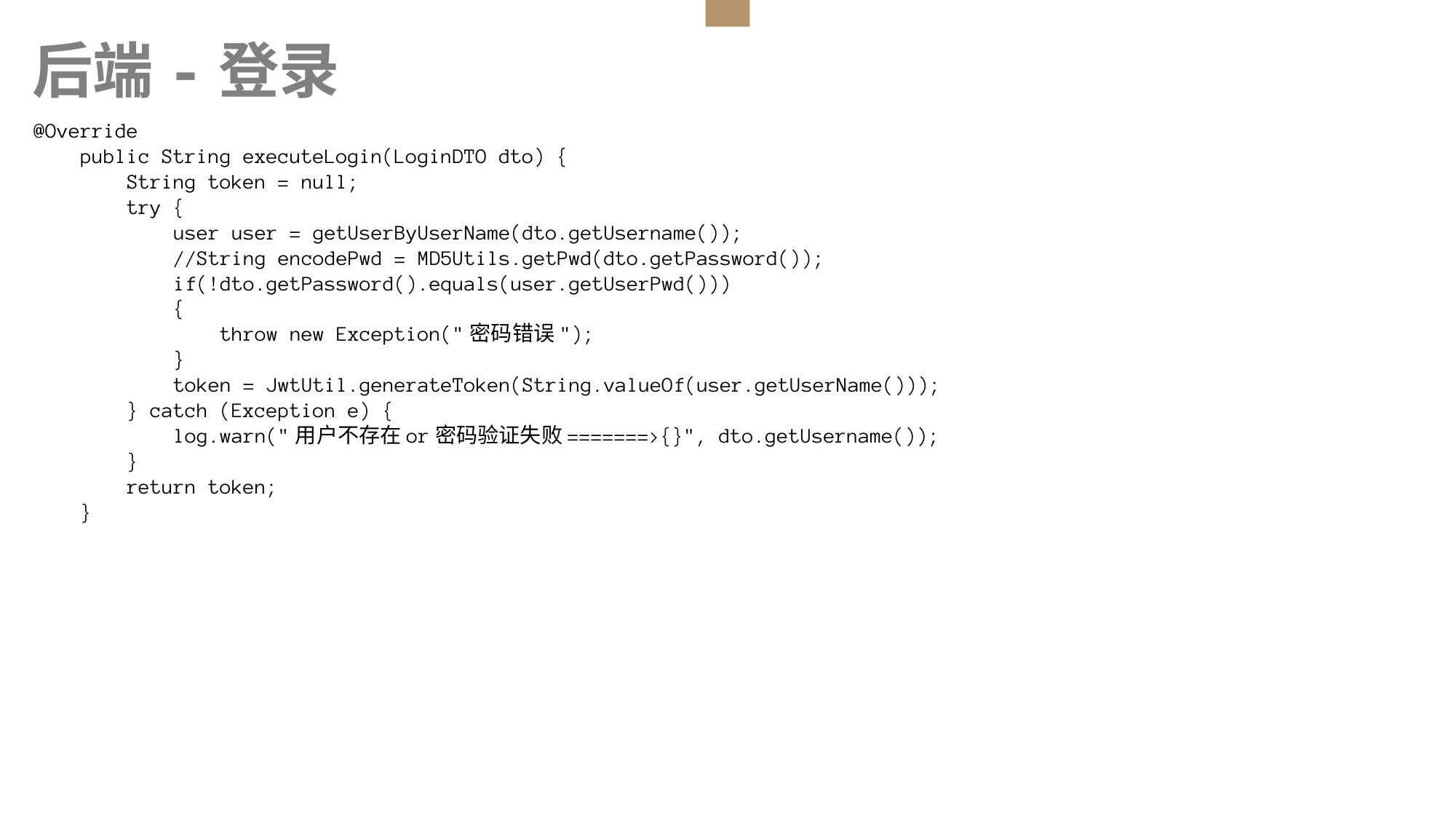

后端-登录
@Override
    public String executeLogin(LoginDTO dto) {
        String token = null;
        try {
            user user = getUserByUserName(dto.getUsername());
            //String encodePwd = MD5Utils.getPwd(dto.getPassword());
            if(!dto.getPassword().equals(user.getUserPwd()))
            {
                throw new Exception("密码错误");
            }
            token = JwtUtil.generateToken(String.valueOf(user.getUserName()));
        } catch (Exception e) {
            log.warn("用户不存在or密码验证失败=======>{}", dto.getUsername());
        }
        return token;
    }